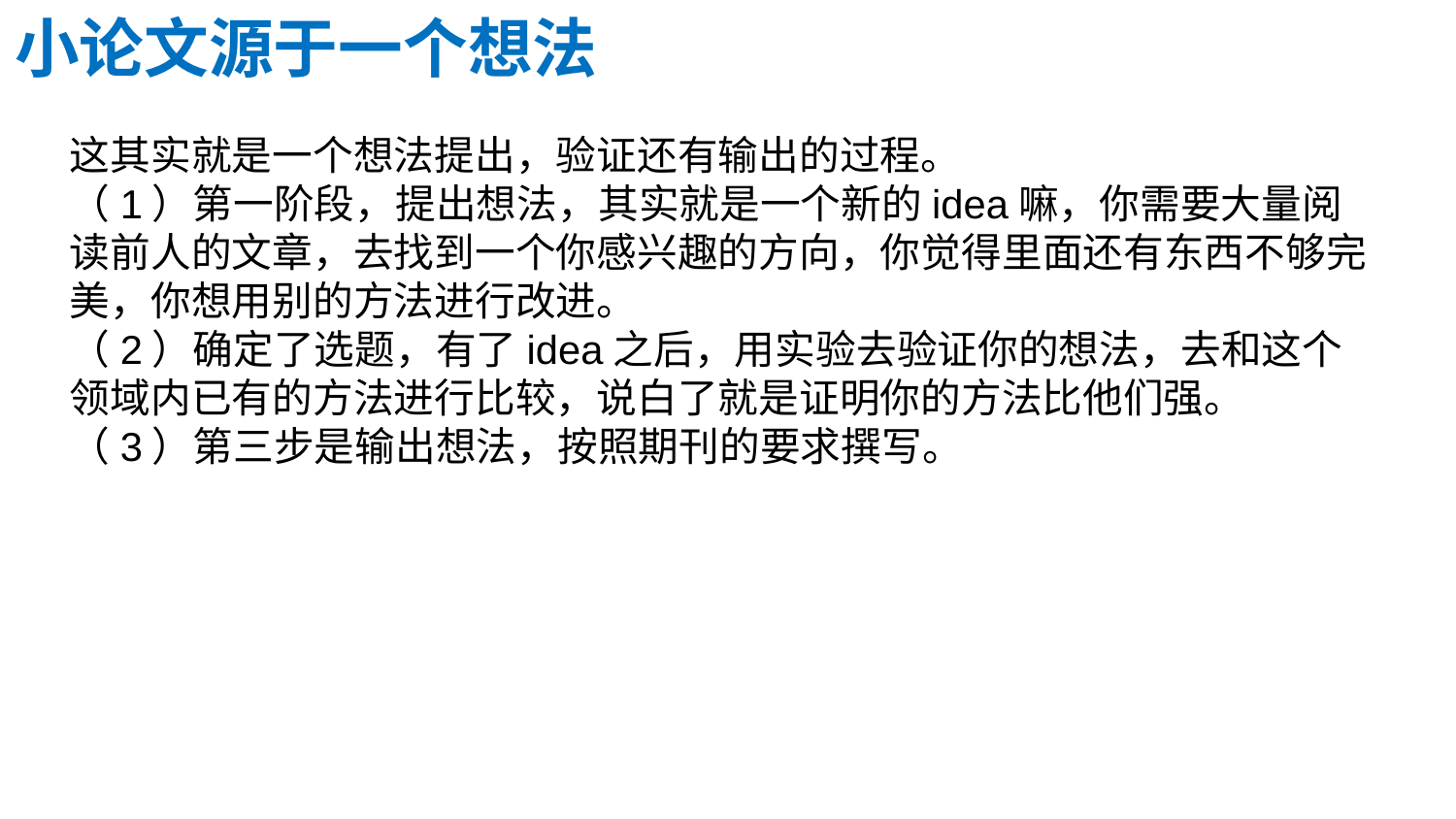

小论文源于一个想法
这其实就是一个想法提出，验证还有输出的过程。
（1）第一阶段，提出想法，其实就是一个新的idea嘛，你需要大量阅读前人的文章，去找到一个你感兴趣的方向，你觉得里面还有东西不够完美，你想用别的方法进行改进。
（2）确定了选题，有了idea之后，用实验去验证你的想法，去和这个领域内已有的方法进行比较，说白了就是证明你的方法比他们强。
（3）第三步是输出想法，按照期刊的要求撰写。